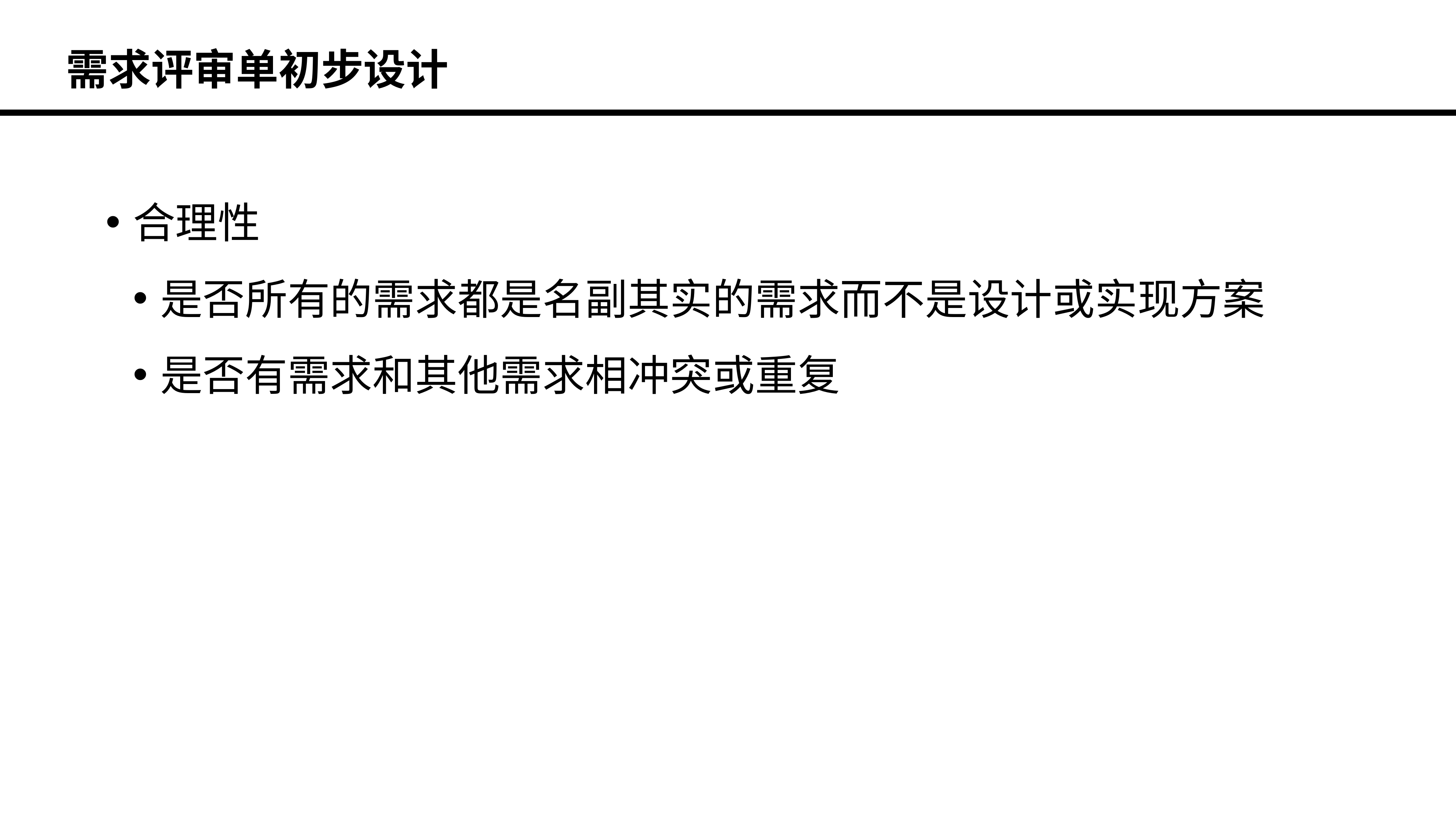

需求评审单初步设计

合理性
是否所有的需求都是名副其实的需求而不是设计或实现方案
是否有需求和其他需求相冲突或重复